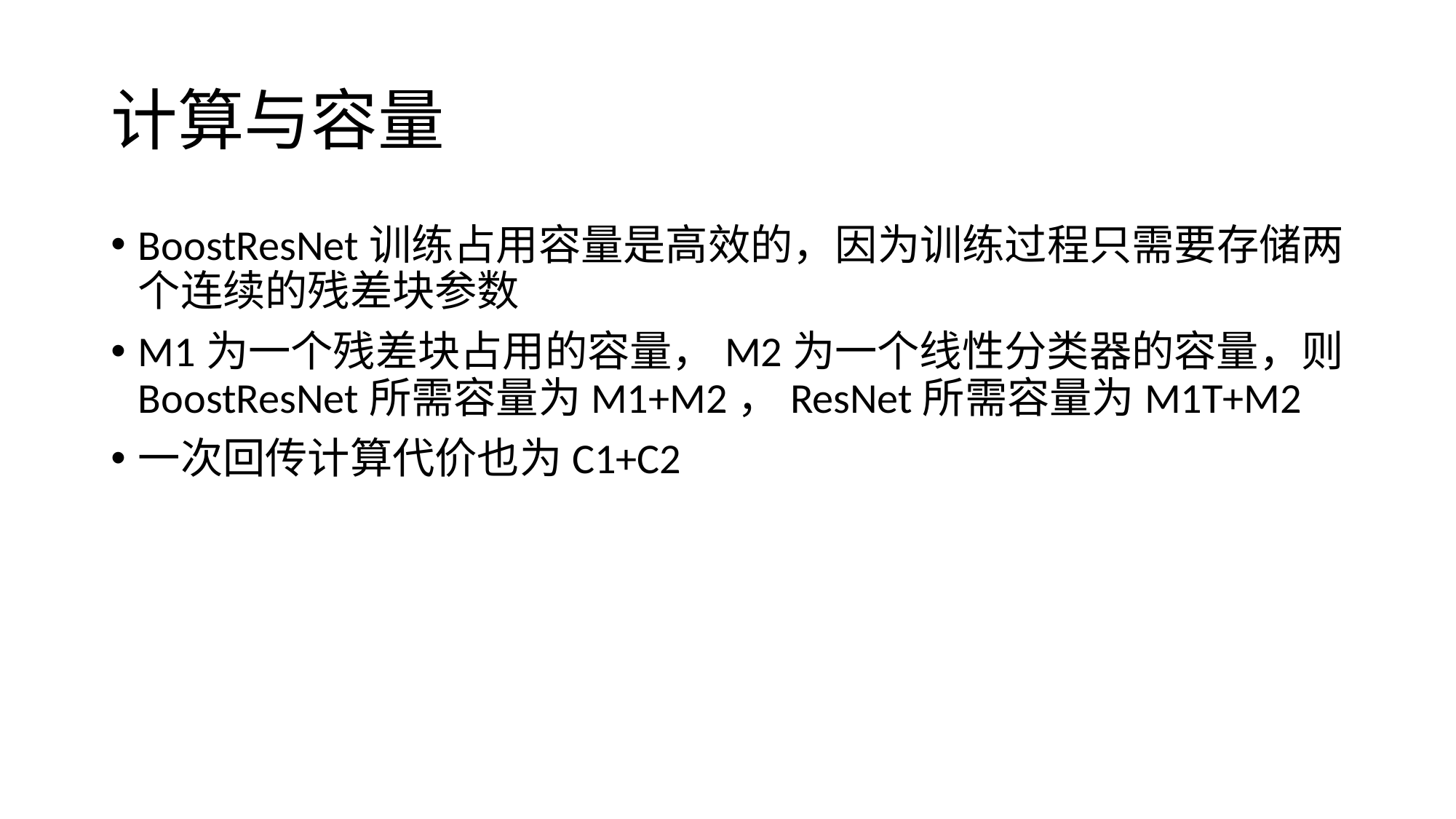

# 计算与容量
BoostResNet训练占用容量是高效的，因为训练过程只需要存储两个连续的残差块参数
M1为一个残差块占用的容量，M2为一个线性分类器的容量，则BoostResNet所需容量为M1+M2，ResNet所需容量为M1T+M2
一次回传计算代价也为C1+C2